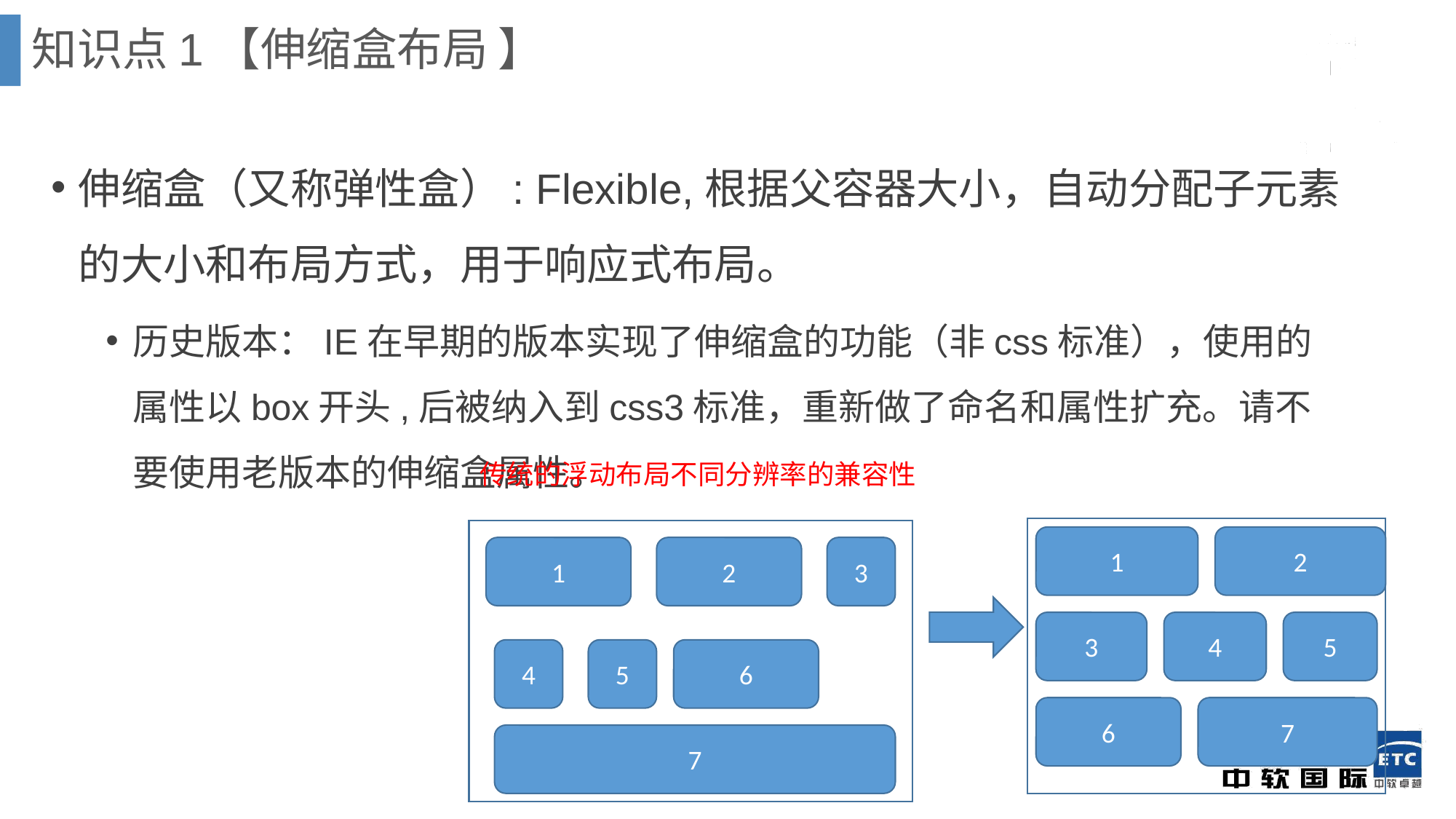

知识点1【伸缩盒布局 】
伸缩盒（又称弹性盒）: Flexible,根据父容器大小，自动分配子元素的大小和布局方式，用于响应式布局。
历史版本：IE在早期的版本实现了伸缩盒的功能（非css标准），使用的属性以box开头,后被纳入到css3标准，重新做了命名和属性扩充。请不要使用老版本的伸缩盒属性。
传统的浮动布局不同分辨率的兼容性

1
2
1
2
3

3
4
5
4
5
6
6
7
7